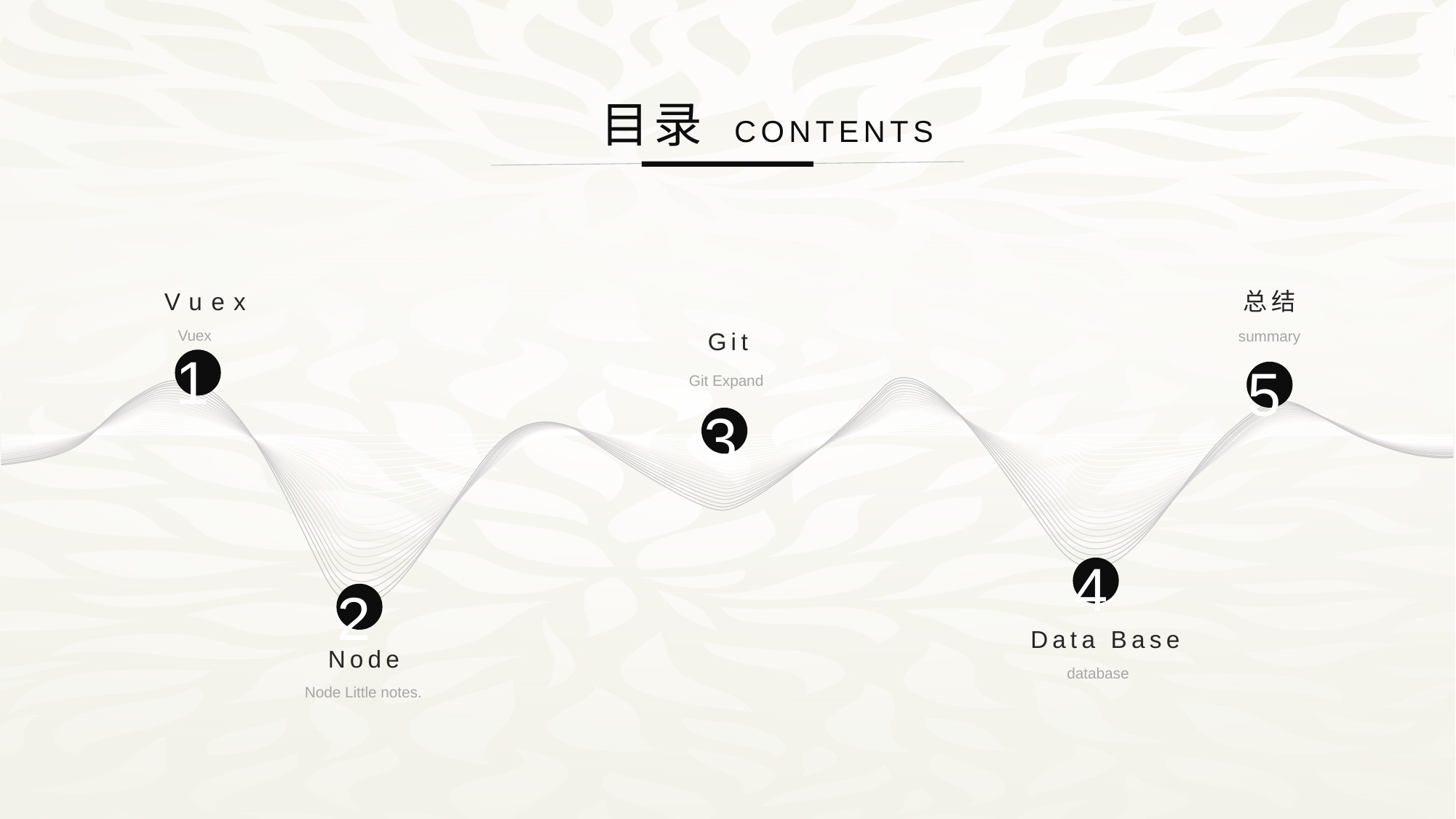

目录 CONTENTS

Vuex
总结
Vuex
summary
Git
1

5

Git Expand
3

4

2

Data Base
Node
database
Node Little notes.